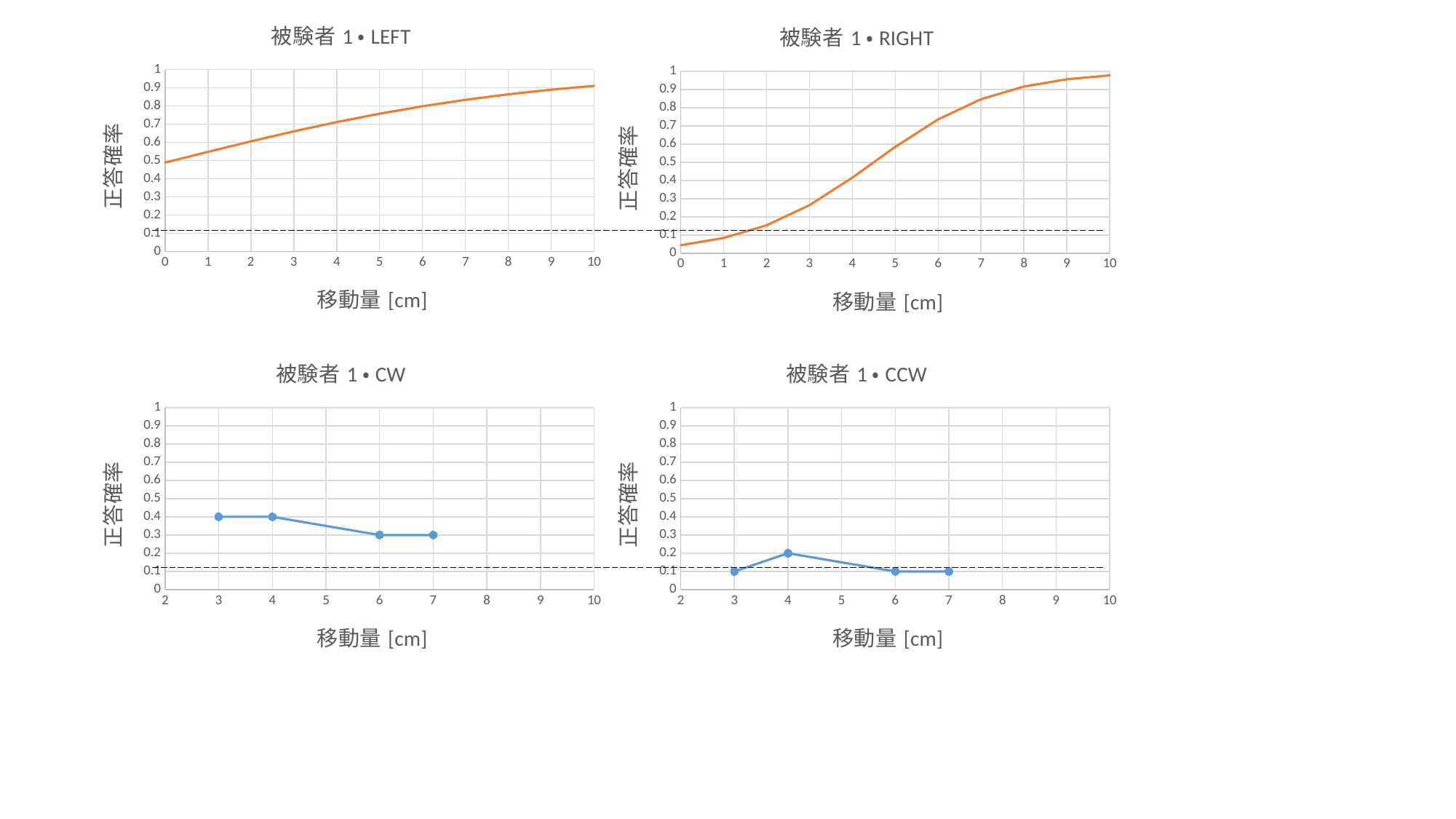

### Chart: 被験者1・LEFT

| Category |  |  |
|---|---|---|

### Chart: 被験者1・UP

| Category |  |
|---|---|

### Chart: 被験者1・DOWN

| Category |  |  |
|---|---|---|
Chance level

### Chart: 被験者1・RIGHT

| Category |  |  |
|---|---|---|

### Chart: 被験者1・CW

| Category |  |
|---|---|

### Chart: 被験者1・CCW

| Category |  |
|---|---|